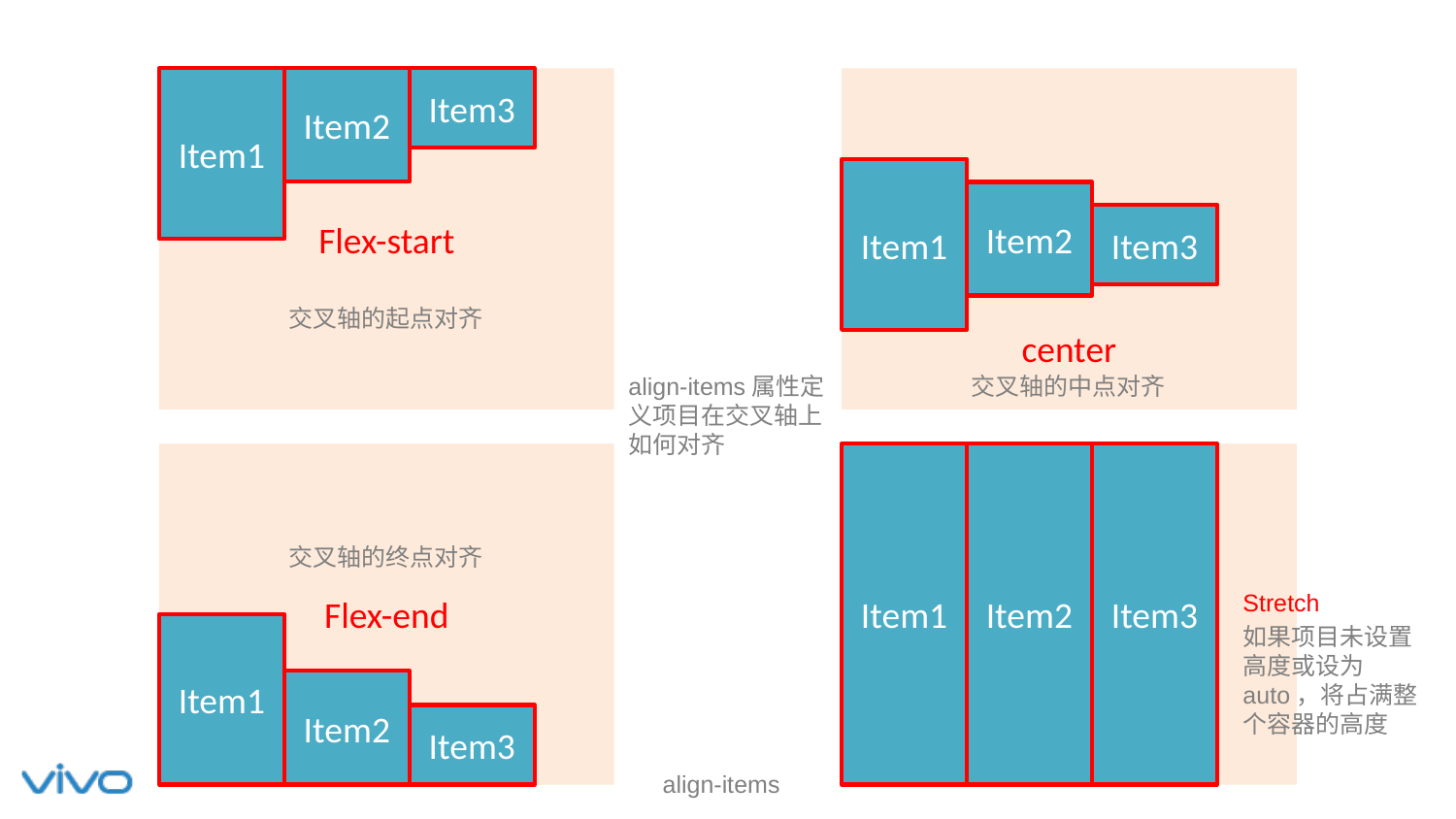

Flex-start
Item1
Item2
Item3

center
Item1
Item2
Item3
交叉轴的起点对齐
align-items属性定义项目在交叉轴上如何对齐
交叉轴的中点对齐
Flex-end

Item1
Item2
Item3
交叉轴的终点对齐
Stretch
Item1
如果项目未设置高度或设为auto，将占满整个容器的高度
Item2
Item3
align-items